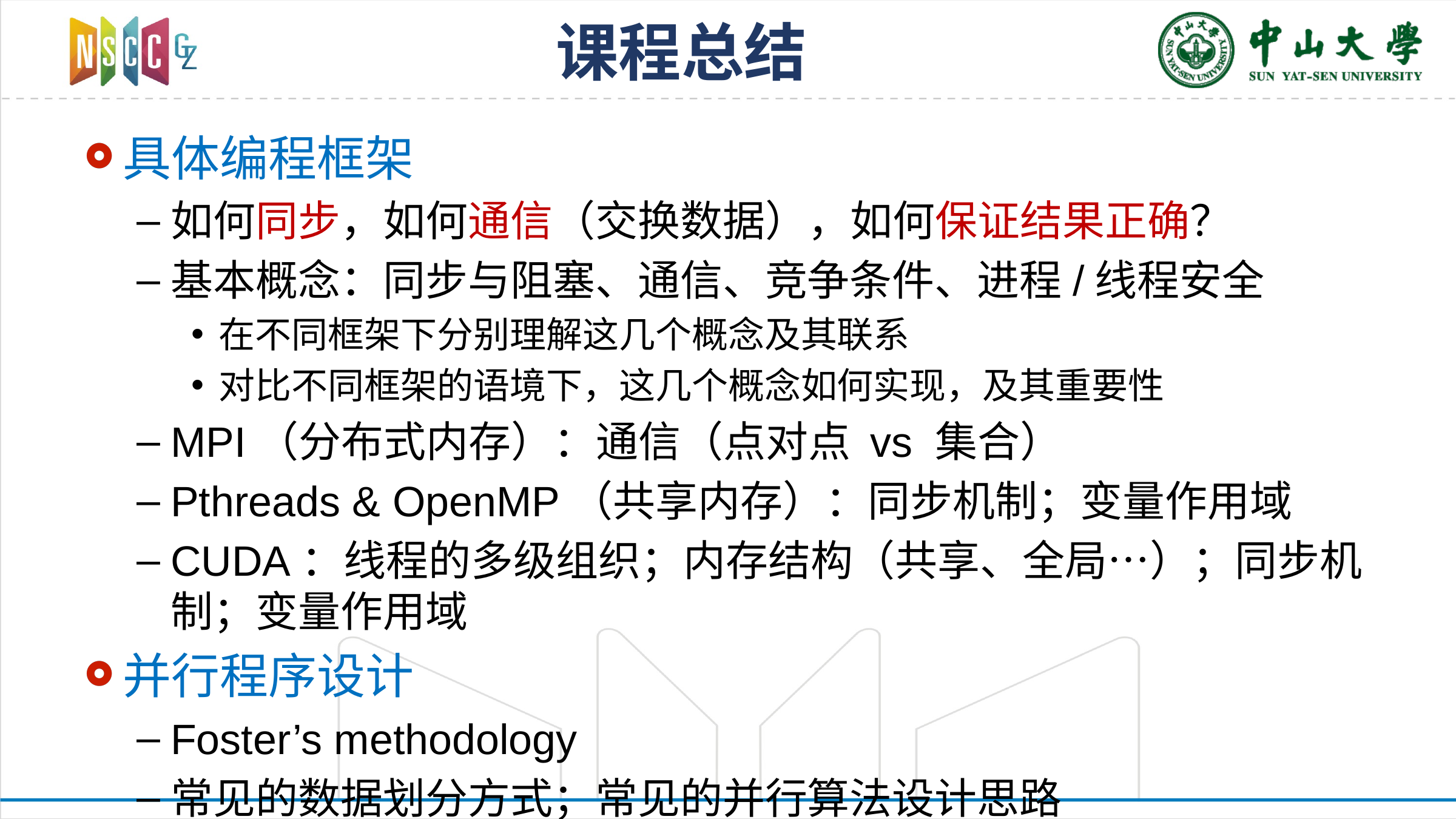

# 课程总结
具体编程框架
如何同步，如何通信（交换数据），如何保证结果正确？
基本概念：同步与阻塞、通信、竞争条件、进程/线程安全
在不同框架下分别理解这几个概念及其联系
对比不同框架的语境下，这几个概念如何实现，及其重要性
MPI（分布式内存）：通信（点对点 vs 集合）
Pthreads & OpenMP（共享内存）：同步机制；变量作用域
CUDA：线程的多级组织；内存结构（共享、全局…）；同步机制；变量作用域
并行程序设计
Foster’s methodology
常见的数据划分方式；常见的并行算法设计思路

3